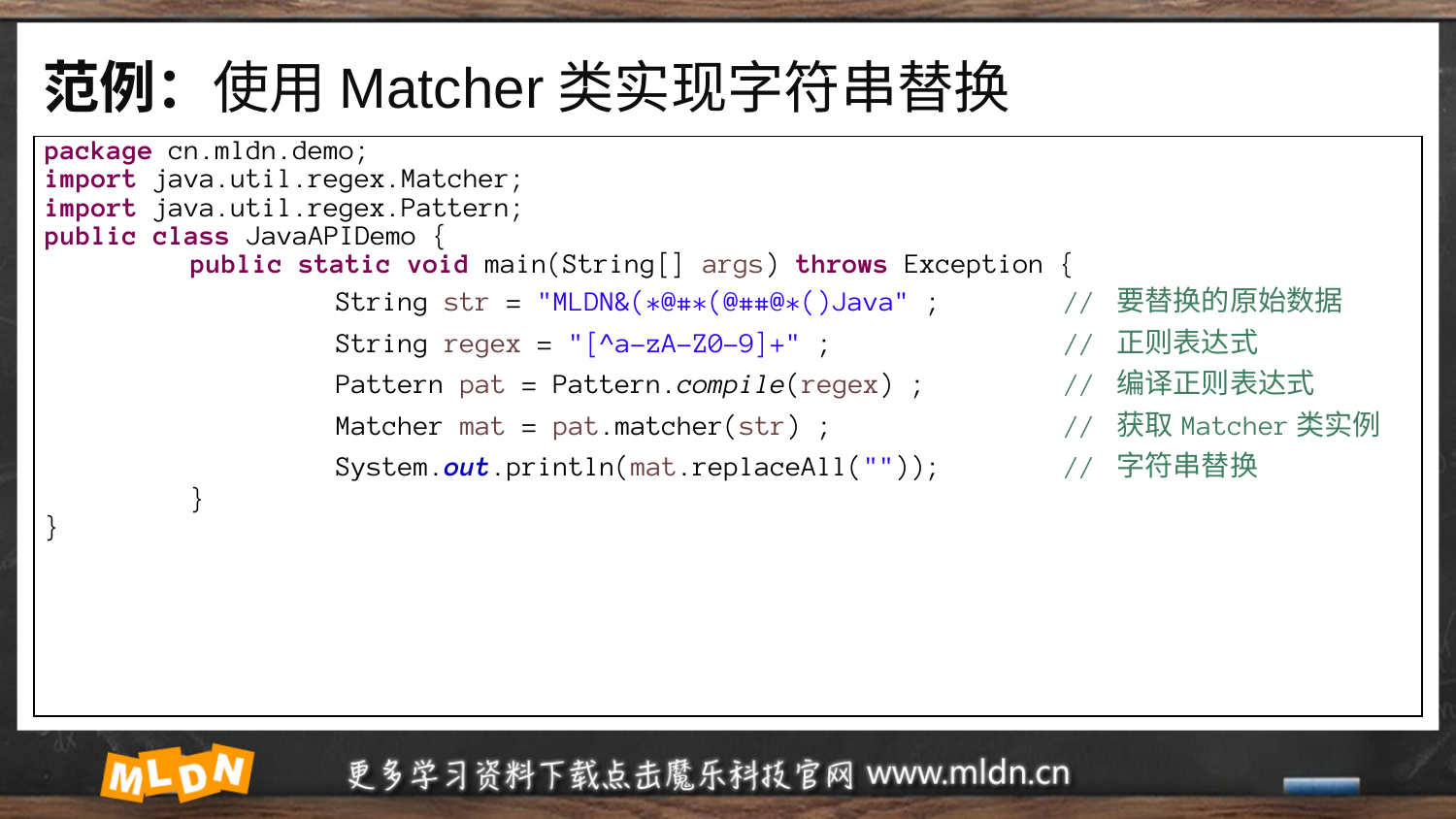

# 范例：使用Matcher类实现字符串替换
| package cn.mldn.demo; import java.util.regex.Matcher; import java.util.regex.Pattern; public class JavaAPIDemo { public static void main(String[] args) throws Exception { String str = "MLDN&(\*@#\*(@##@\*()Java" ; // 要替换的原始数据 String regex = "[^a-zA-Z0-9]+" ; // 正则表达式 Pattern pat = Pattern.compile(regex) ; // 编译正则表达式 Matcher mat = pat.matcher(str) ; // 获取Matcher类实例 System.out.println(mat.replaceAll("")); // 字符串替换 } } |
| --- |